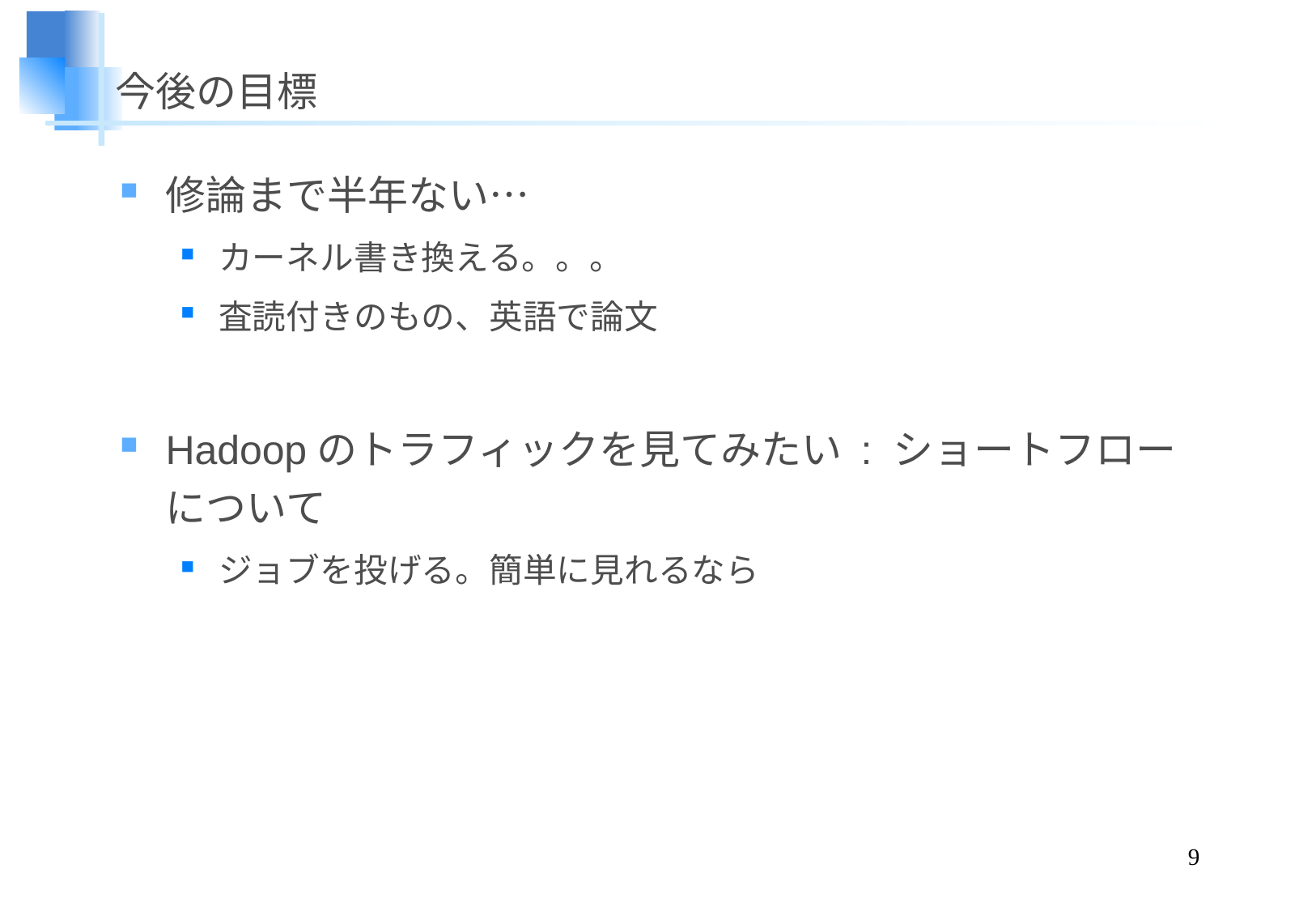

# 今後の目標
修論まで半年ない…
カーネル書き換える。。。
査読付きのもの、英語で論文

Hadoopのトラフィックを見てみたい : ショートフローについて
ジョブを投げる。簡単に見れるなら
9